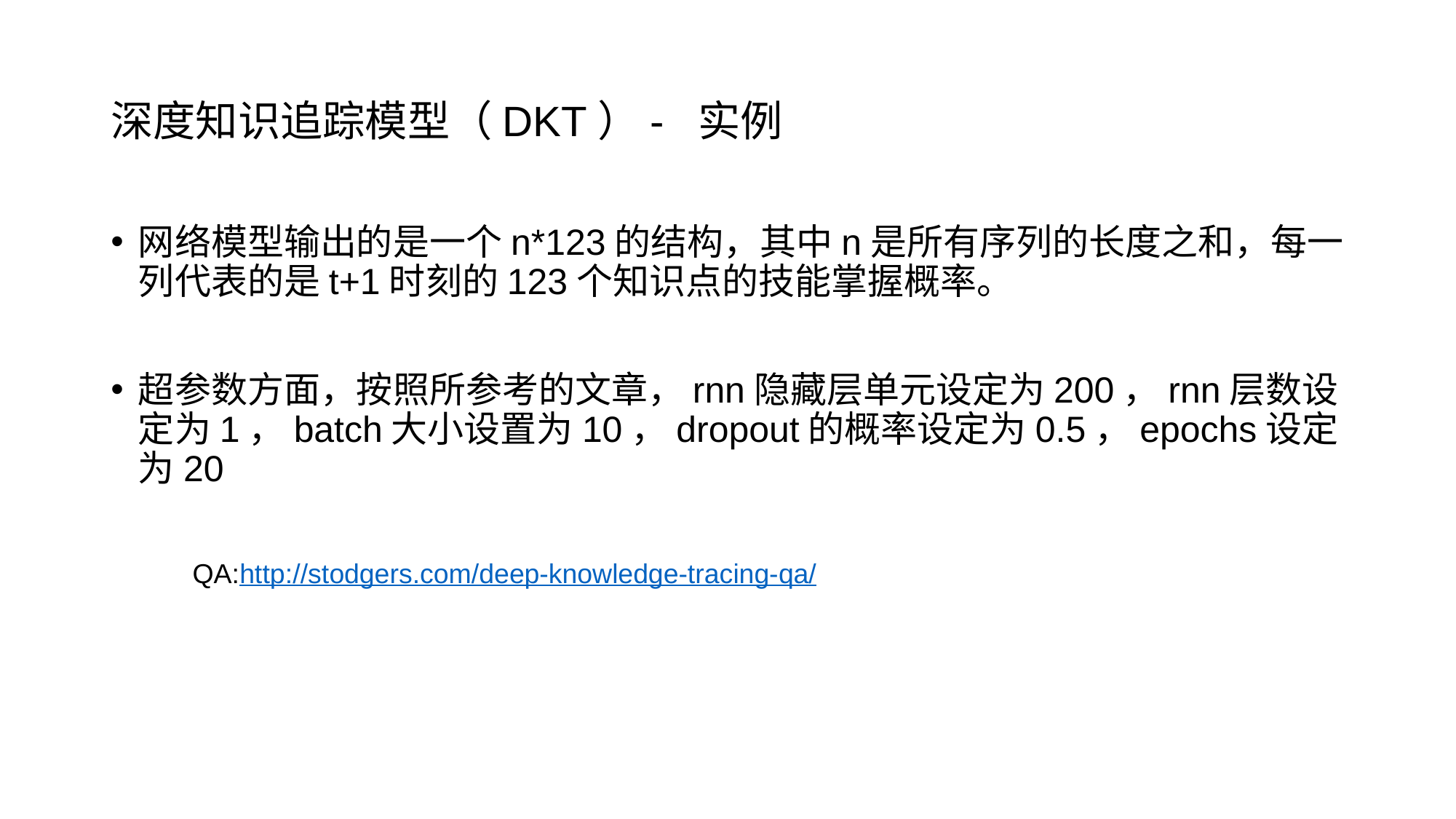

# 深度知识追踪模型（DKT）-  实例
网络模型输出的是一个n*123的结构，其中n是所有序列的长度之和，每一列代表的是t+1时刻的123个知识点的技能掌握概率。

超参数方面，按照所参考的文章，rnn隐藏层单元设定为200，rnn层数设定为1，batch大小设置为10，dropout的概率设定为0.5，epochs设定为20
QA:http://stodgers.com/deep-knowledge-tracing-qa/